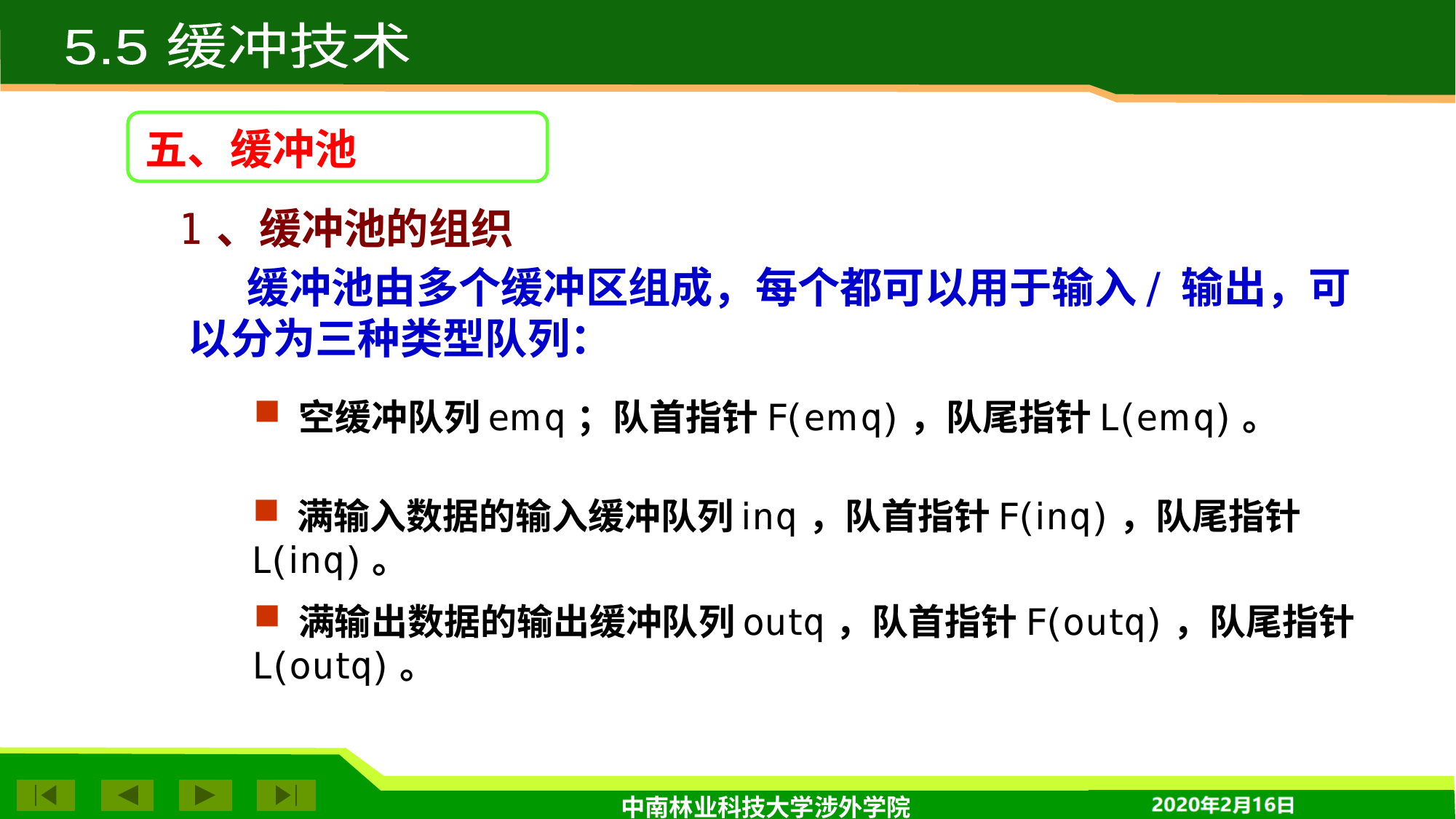

5.5 缓冲技术

五、缓冲池
1、缓冲池的组织
     缓冲池由多个缓冲区组成，每个都可以用于输入/输出，可以分为三种类型队列：
 空缓冲队列emq；队首指针F(emq)，队尾指针L(emq)。
 满输入数据的输入缓冲队列inq，队首指针F(inq)，队尾指针L(inq)。
 满输出数据的输出缓冲队列outq，队首指针F(outq)，队尾指针L(outq)。